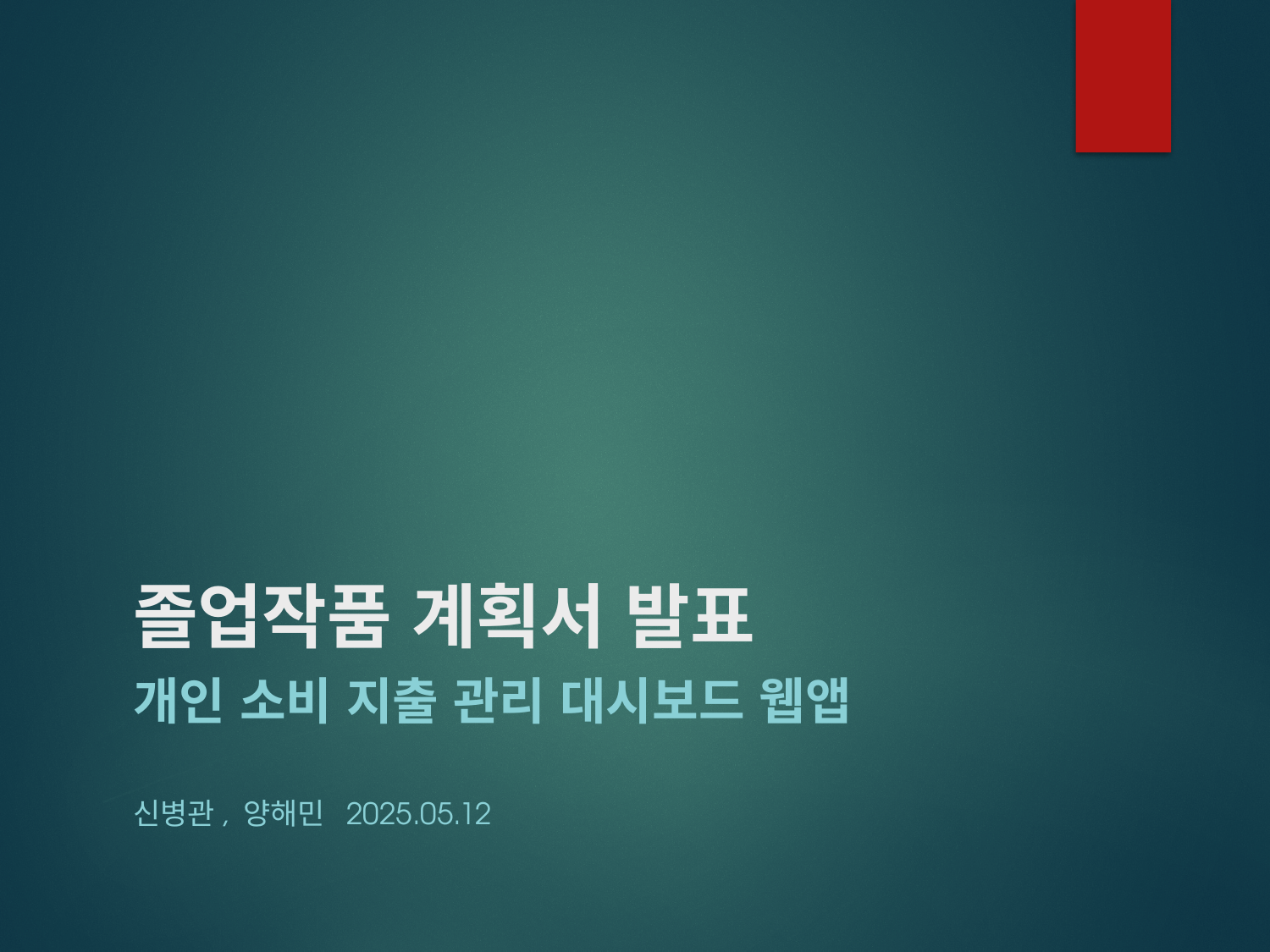

# 졸업작품 계획서 발표
개인 소비 지출 관리 대시보드 웹앱

신병관, 양해민									2025.05.12